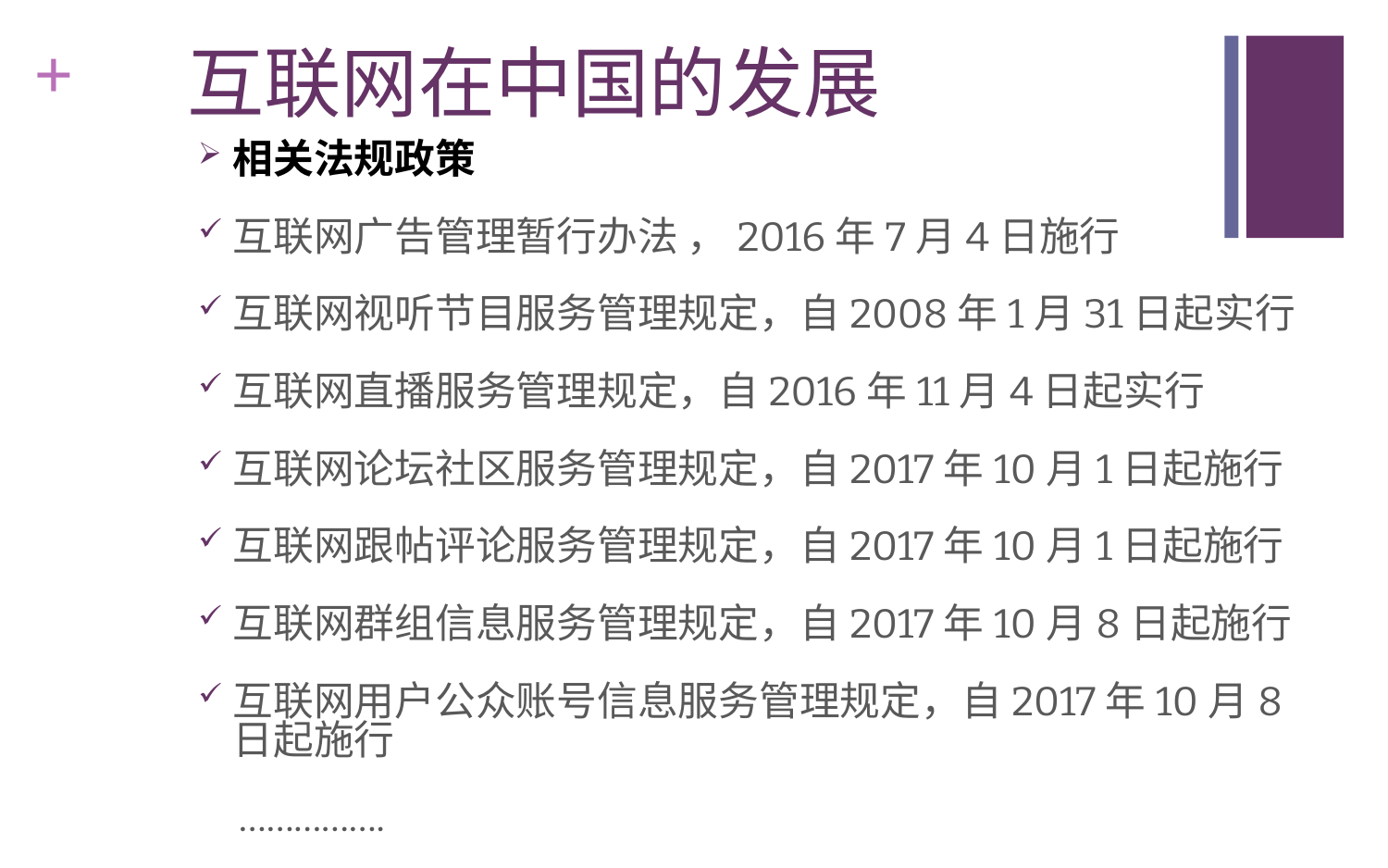

# 互联网在中国的发展
相关法规政策
互联网广告管理暂行办法 ，2016年7月4日施行
互联网视听节目服务管理规定，自2008年1月31日起实行
互联网直播服务管理规定，自2016年11月4日起实行
互联网论坛社区服务管理规定，自2017年10月1日起施行
互联网跟帖评论服务管理规定，自2017年10月1日起施行
互联网群组信息服务管理规定，自2017年10月8日起施行
互联网用户公众账号信息服务管理规定，自2017年10月8日起施行
     …………….